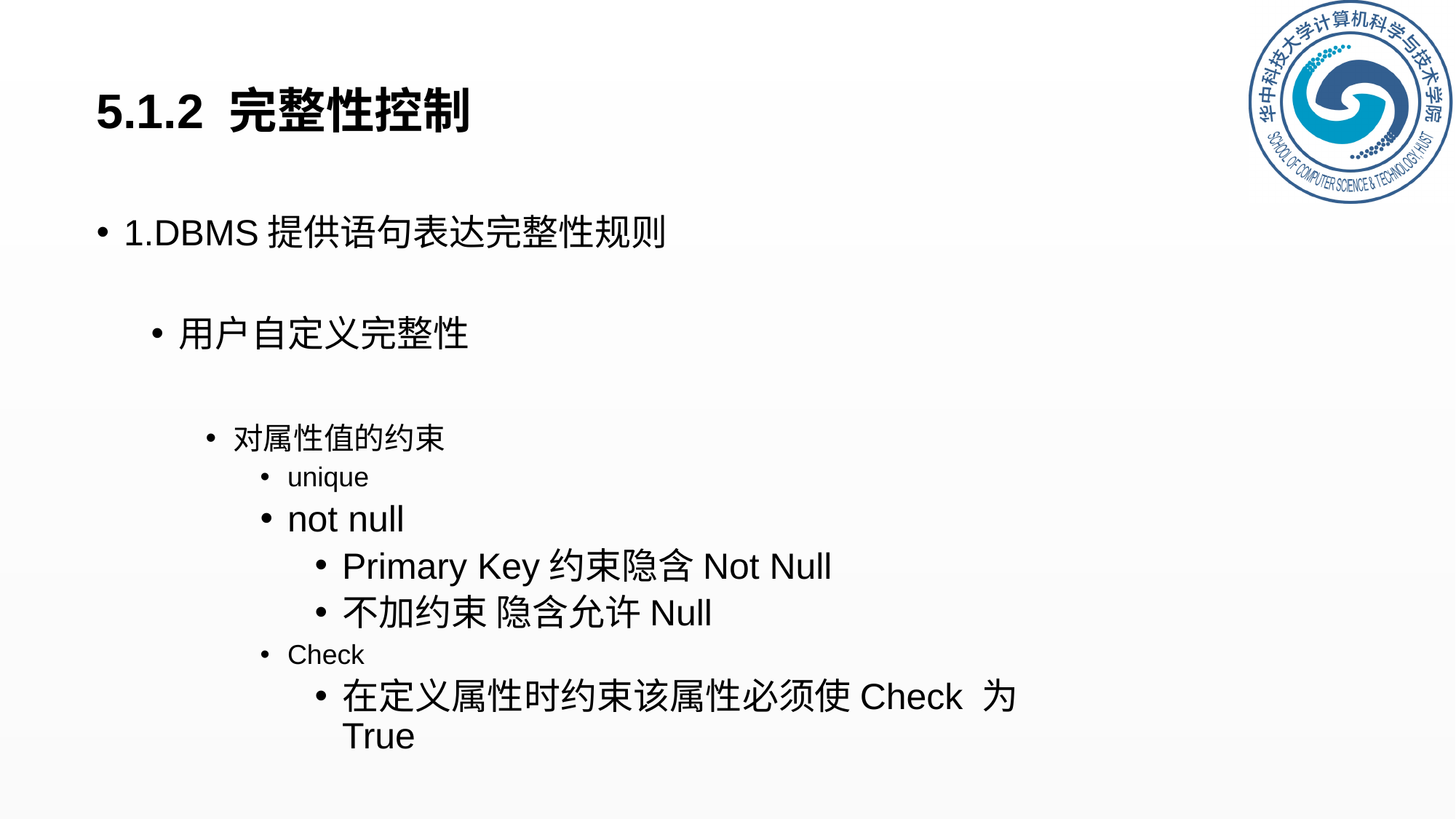

# 5.1.2 完整性控制
1.DBMS提供语句表达完整性规则

用户自定义完整性

对属性值的约束
unique
not null
Primary Key约束隐含Not Null
不加约束 隐含允许Null
Check
在定义属性时约束该属性必须使Check 为True